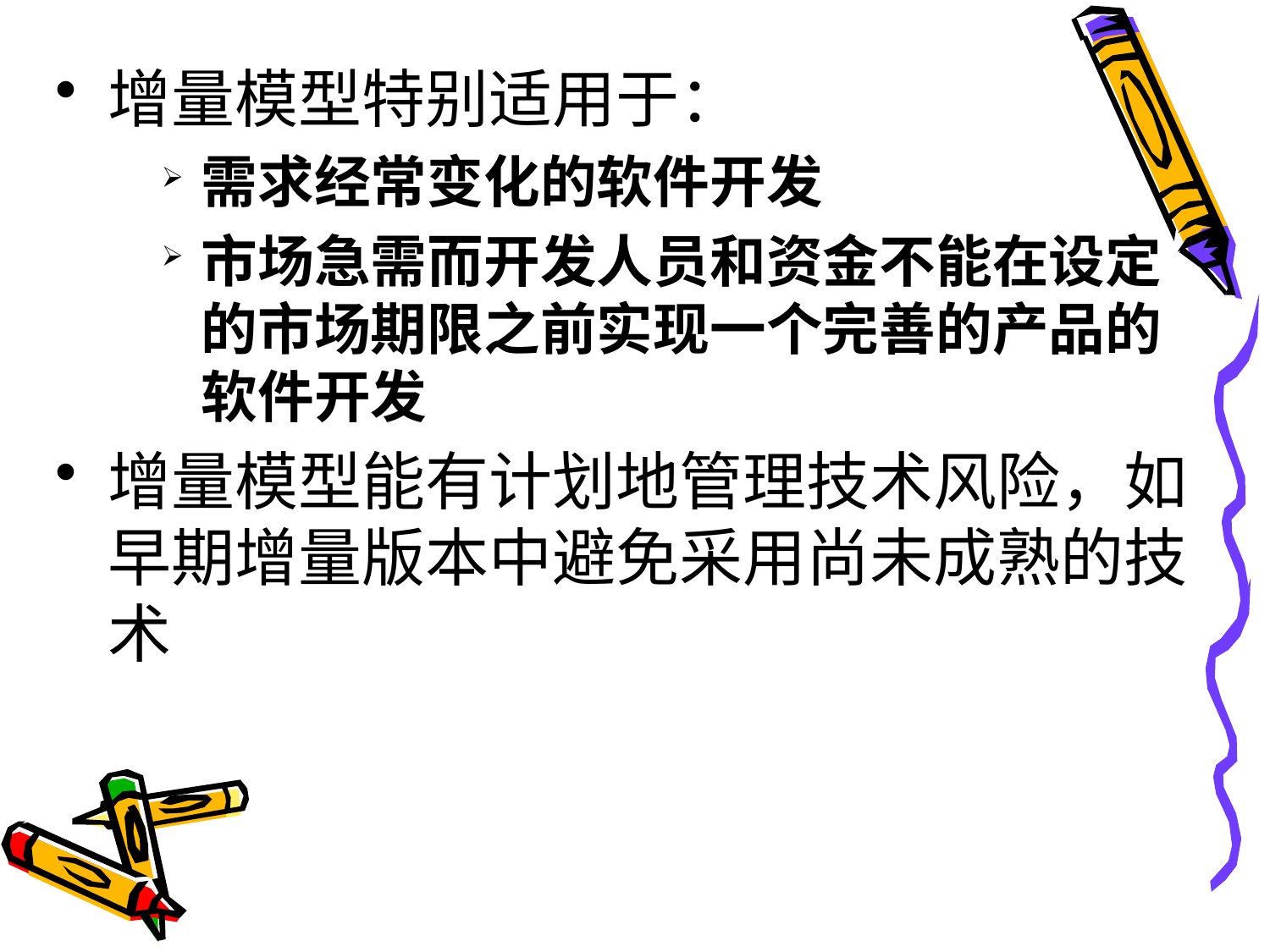

增量模型特别适用于：
需求经常变化的软件开发
市场急需而开发人员和资金不能在设定的市场期限之前实现一个完善的产品的软件开发
增量模型能有计划地管理技术风险，如早期增量版本中避免采用尚未成熟的技术